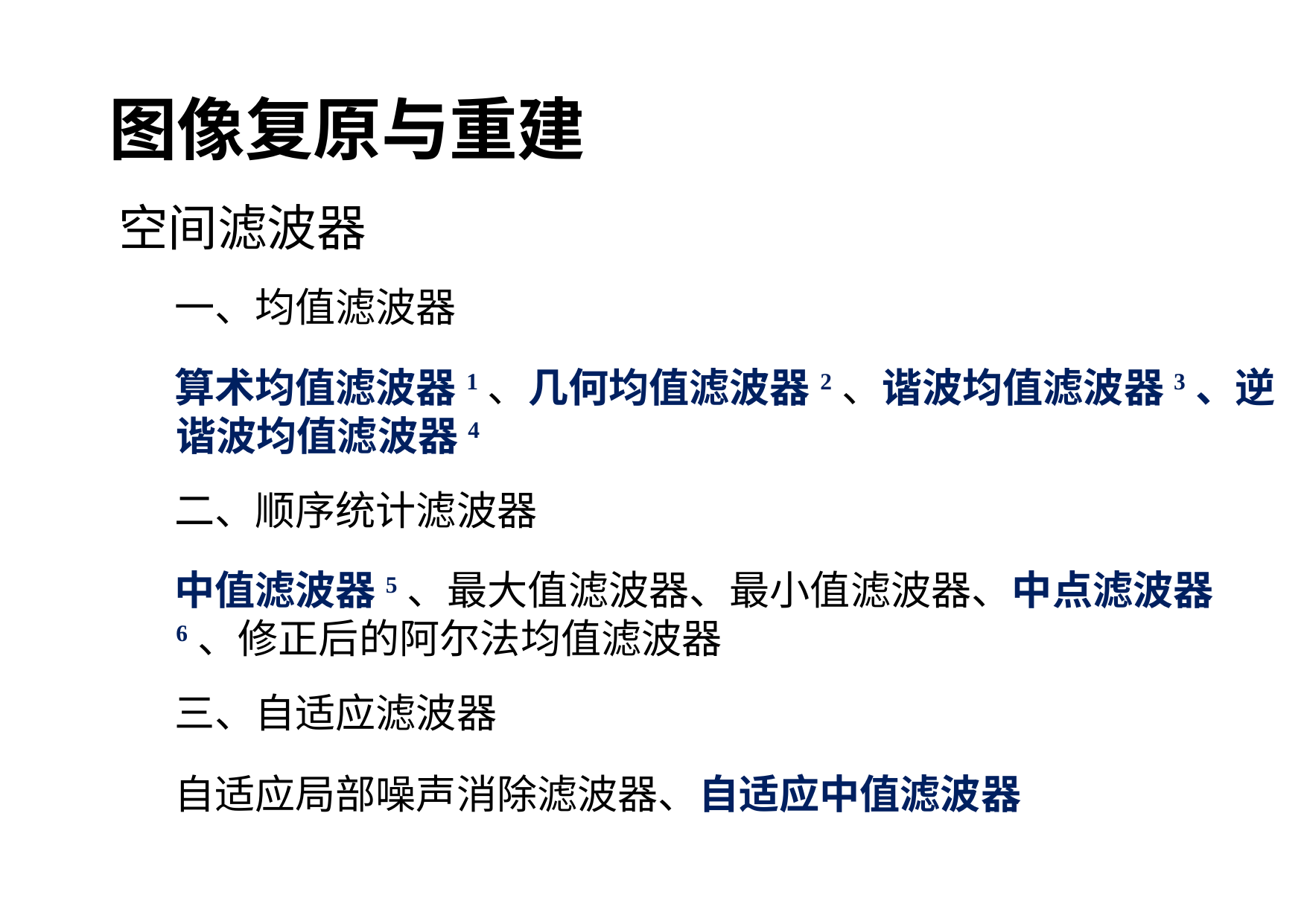

图像复原与重建
空间滤波器
一、均值滤波器
算术均值滤波器1、几何均值滤波器2、谐波均值滤波器3、逆谐波均值滤波器4
二、顺序统计滤波器
中值滤波器5、最大值滤波器、最小值滤波器、中点滤波器6、修正后的阿尔法均值滤波器
三、自适应滤波器
自适应局部噪声消除滤波器、自适应中值滤波器